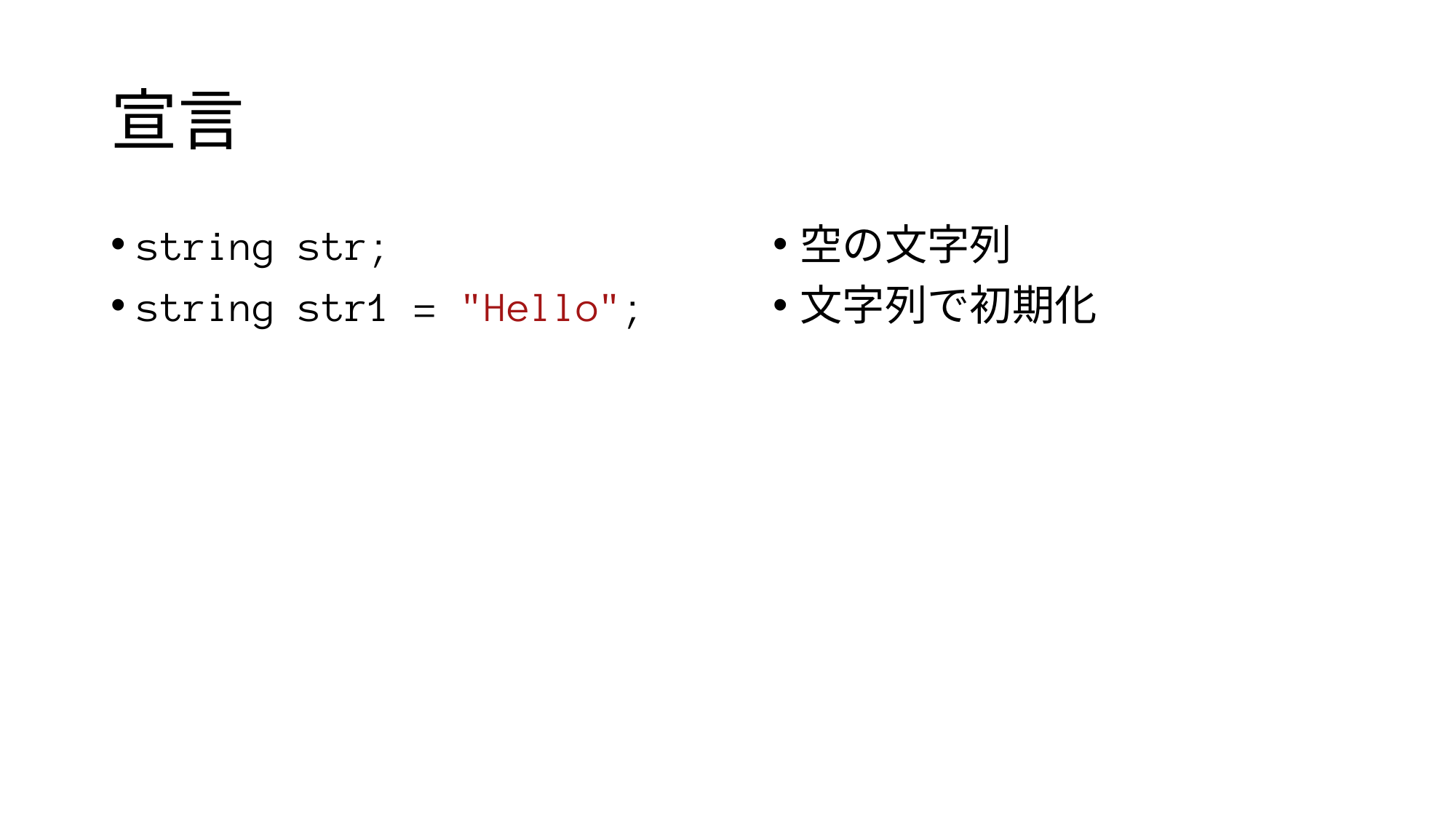

# 宣言
string str;
string str1 = "Hello";

空の文字列
文字列で初期化